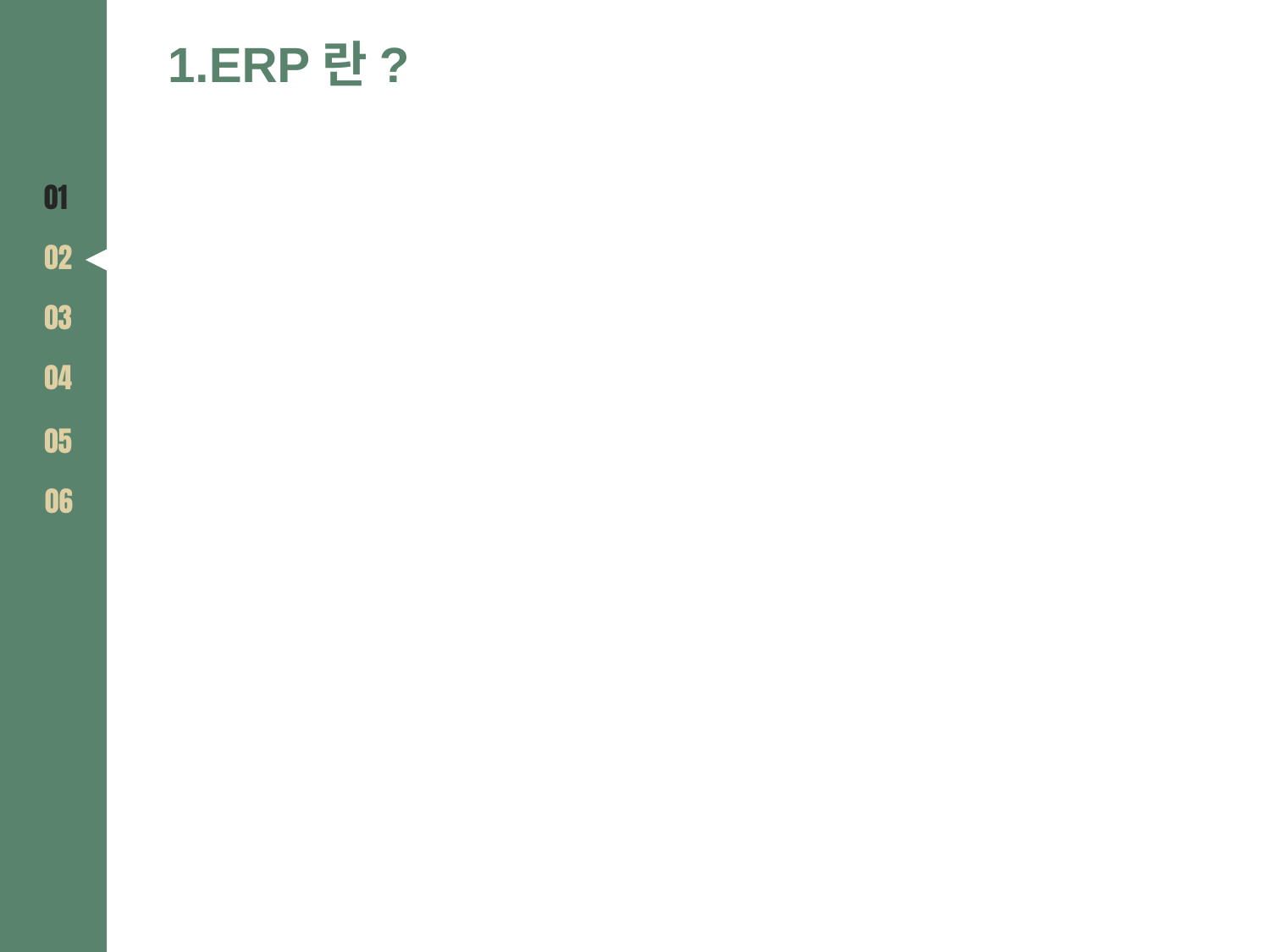

1.ERP란?
01
02

03
04
05
06